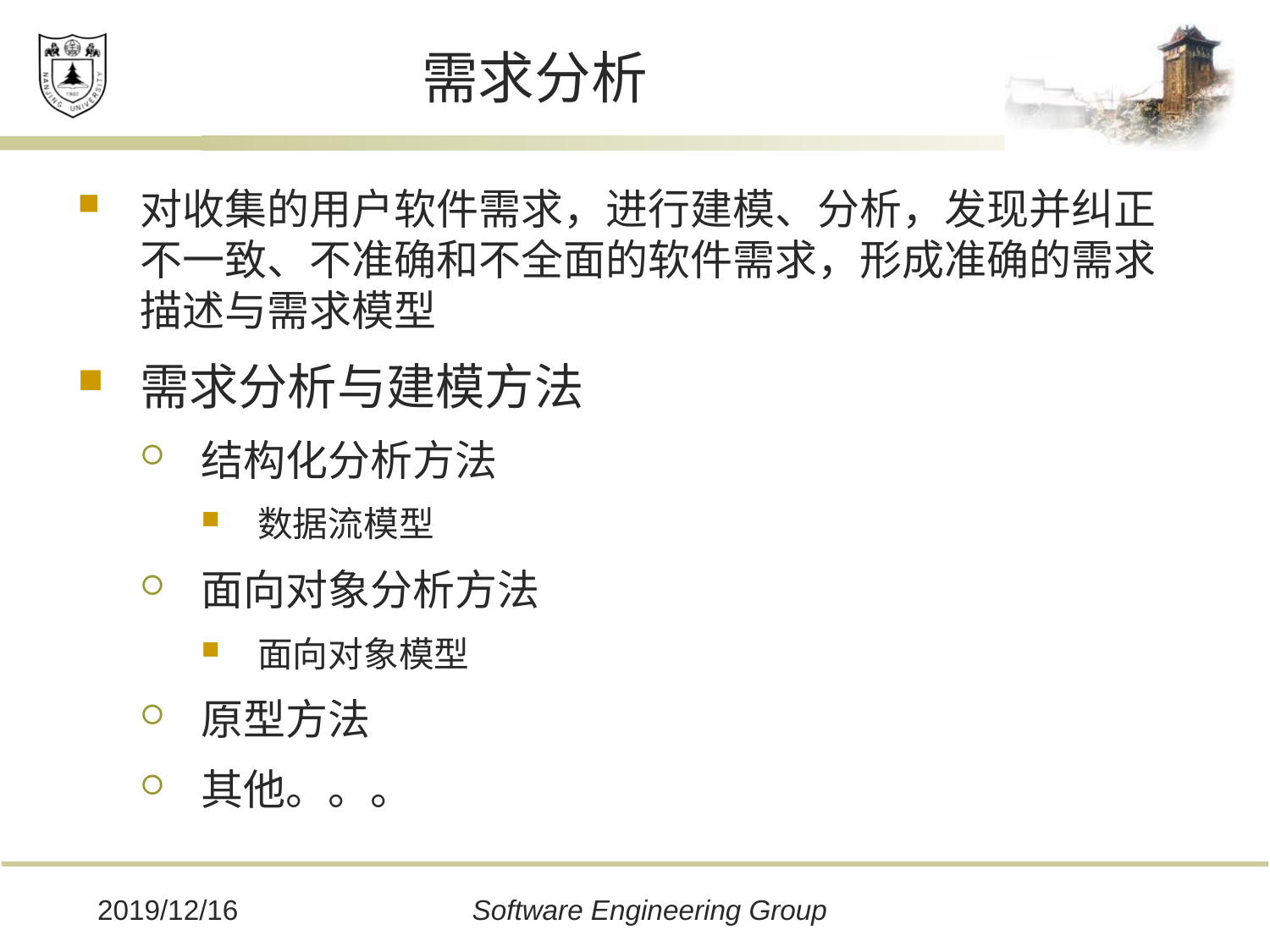

# 需求分析
对收集的用户软件需求，进行建模、分析，发现并纠正不一致、不准确和不全面的软件需求，形成准确的需求描述与需求模型
需求分析与建模方法
结构化分析方法
数据流模型
面向对象分析方法
面向对象模型
原型方法
其他。。。

2019/12/16
Software Engineering Group